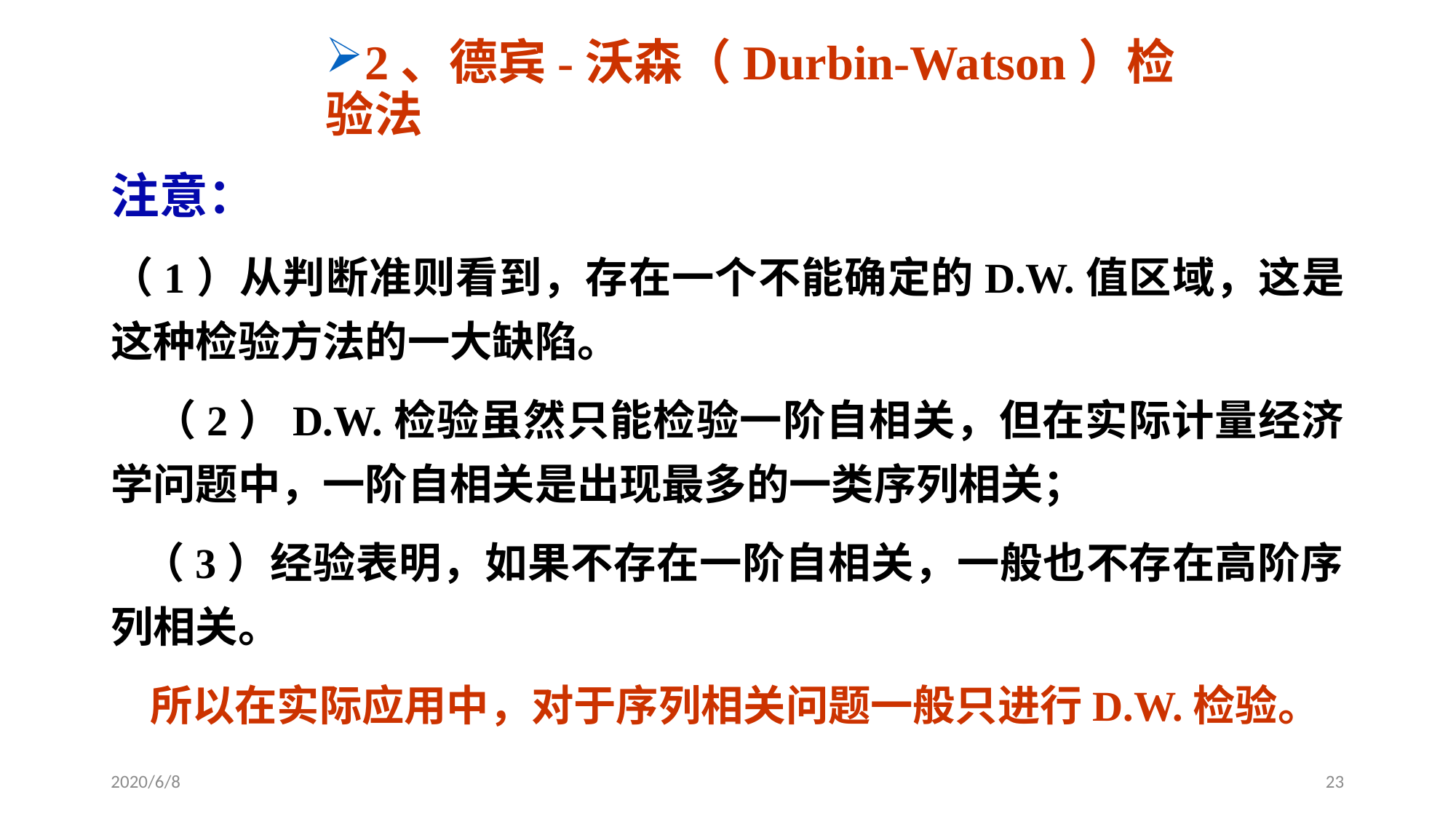

2、德宾-沃森（Durbin-Watson）检验法

注意：
（1）从判断准则看到，存在一个不能确定的D.W.值区域，这是这种检验方法的一大缺陷。
   （2）D.W.检验虽然只能检验一阶自相关，但在实际计量经济学问题中，一阶自相关是出现最多的一类序列相关；
  （3）经验表明，如果不存在一阶自相关，一般也不存在高阶序列相关。
   所以在实际应用中，对于序列相关问题一般只进行D.W.检验。
2020/6/8
23